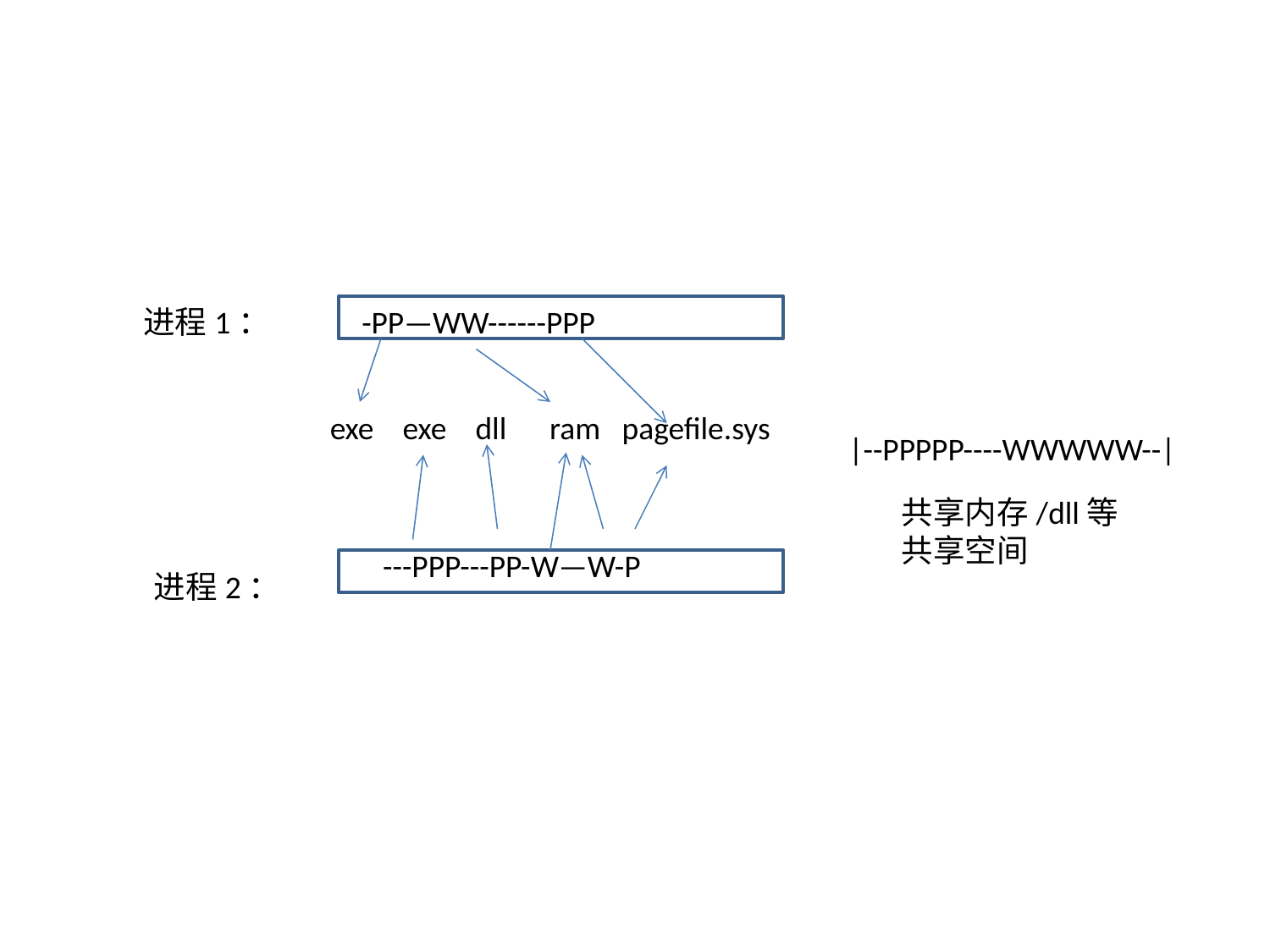

进程1：

-PP—WW------PPP
exe    exe    dll      ram   pagefile.sys
|--PPPPP----WWWWW--|
共享内存/dll等共享空间
---PPP---PP-W—W-P

进程2：